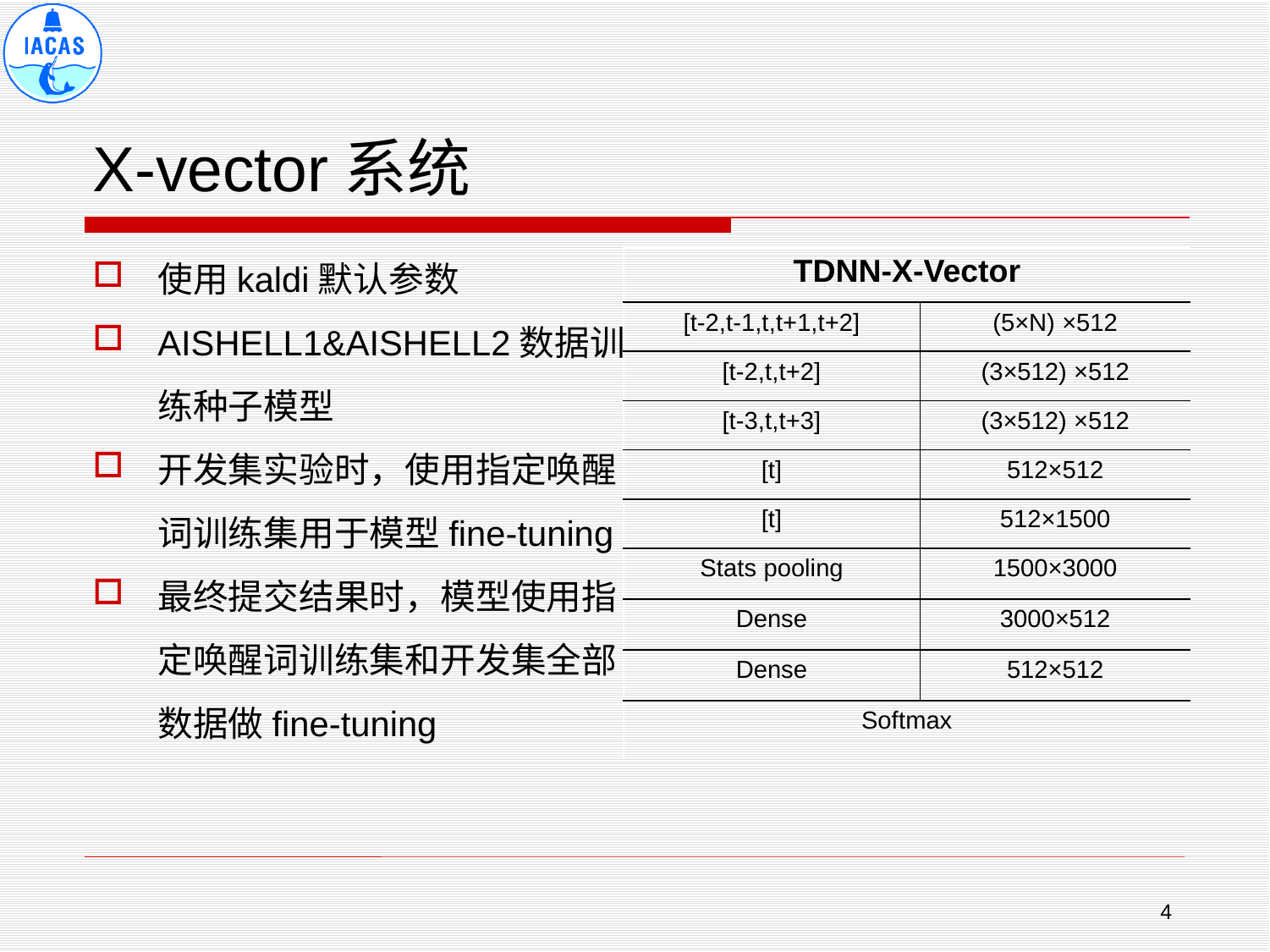

# X-vector系统
使用kaldi默认参数
AISHELL1&AISHELL2数据训练种子模型
开发集实验时，使用指定唤醒词训练集用于模型fine-tuning
最终提交结果时，模型使用指定唤醒词训练集和开发集全部数据做fine-tuning

| TDNN-X-Vector |  |
| --- | --- |
| [t-2,t-1,t,t+1,t+2] | (5×N) ×512 |
| [t-2,t,t+2] | (3×512) ×512 |
| [t-3,t,t+3] | (3×512) ×512 |
| [t] | 512×512 |
| [t] | 512×1500 |
| Stats pooling | 1500×3000 |
| Dense | 3000×512 |
| Dense | 512×512 |
| Softmax |  |

4